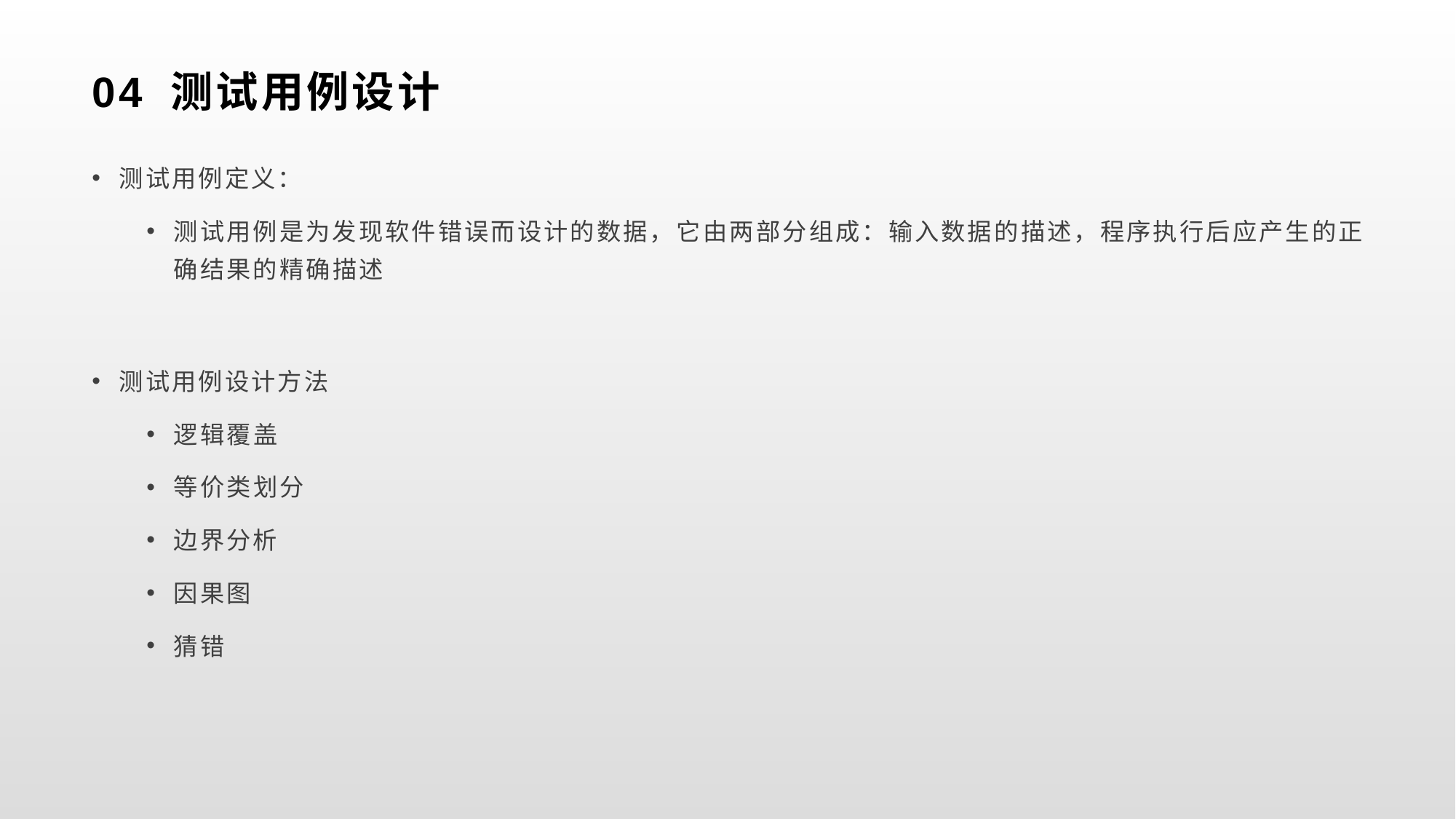

# 04 测试用例设计
测试用例定义：
测试用例是为发现软件错误而设计的数据，它由两部分组成：输入数据的描述，程序执行后应产生的正确结果的精确描述

测试用例设计方法
逻辑覆盖
等价类划分
边界分析
因果图
猜错